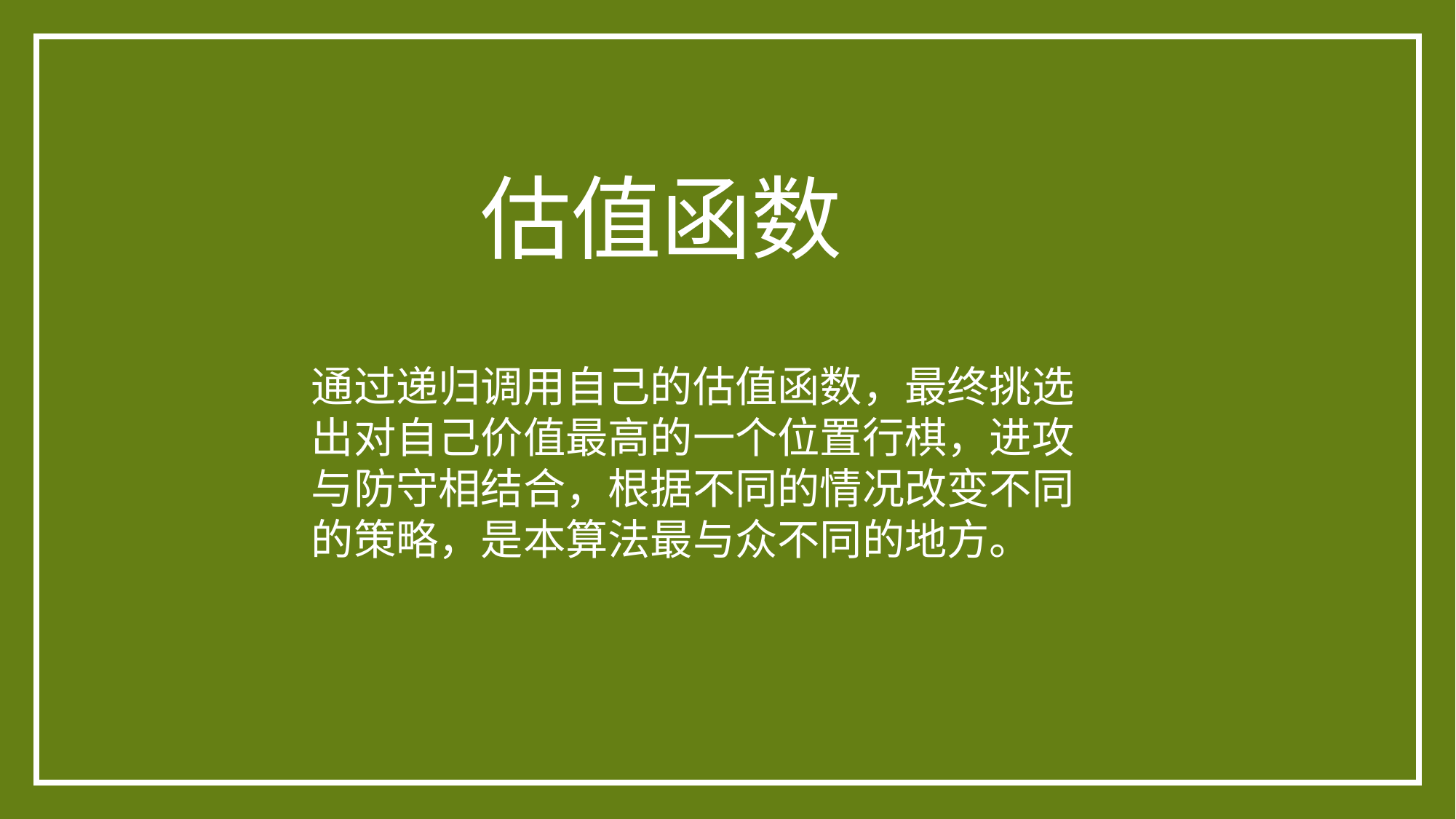

# 估值函数
通过递归调用自己的估值函数，最终挑选出对自己价值最高的一个位置行棋，进攻与防守相结合，根据不同的情况改变不同的策略，是本算法最与众不同的地方。